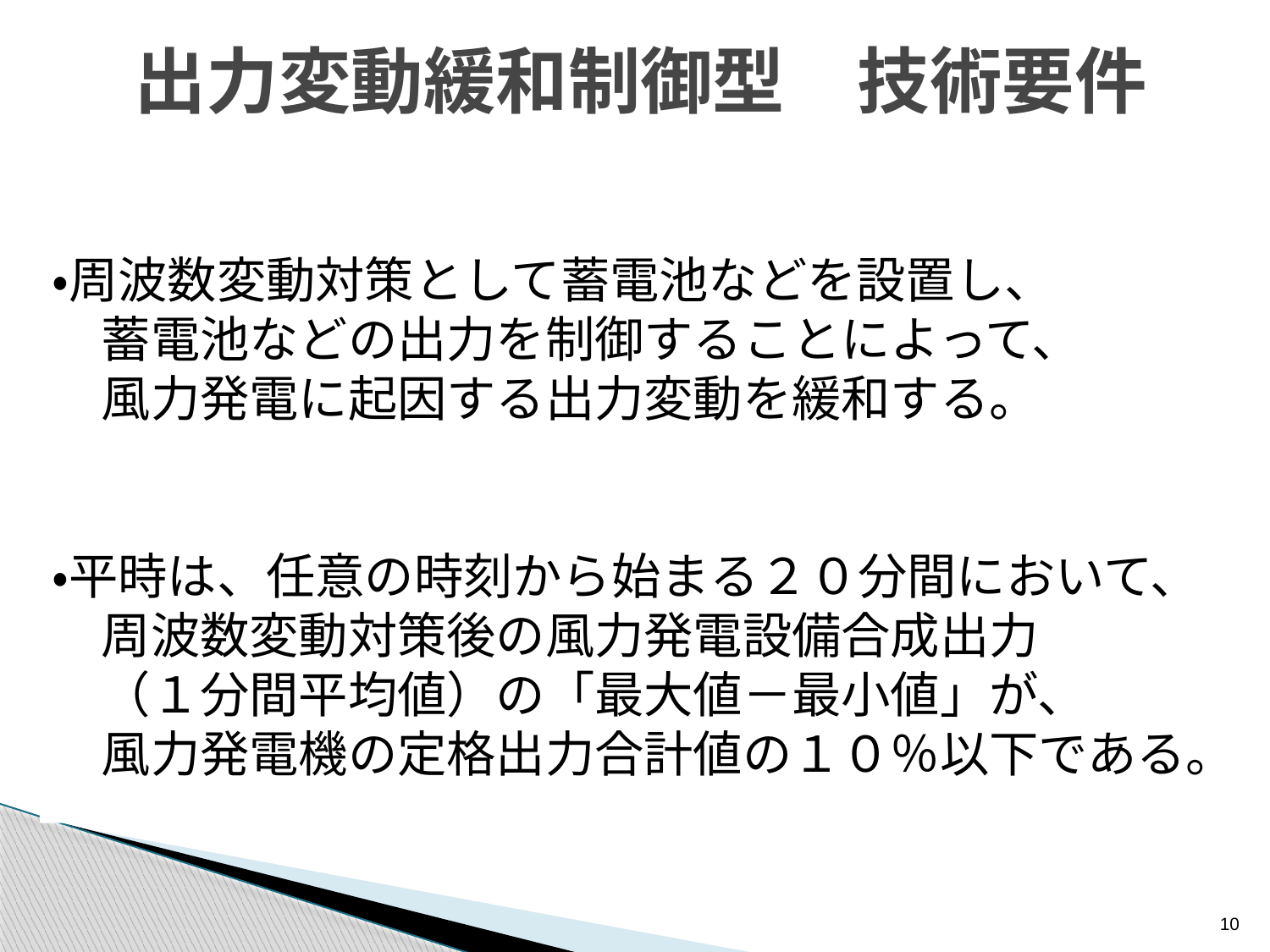

# 出力変動緩和制御型　技術要件
・周波数変動対策として蓄電池などを設置し、
　蓄電池などの出力を制御することによって、
　風力発電に起因する出力変動を緩和する。

・平時は、任意の時刻から始まる２０分間において、
　周波数変動対策後の風力発電設備合成出力
　（１分間平均値）の「最大値－最小値」が、
　風力発電機の定格出力合計値の１０％以下である。

10